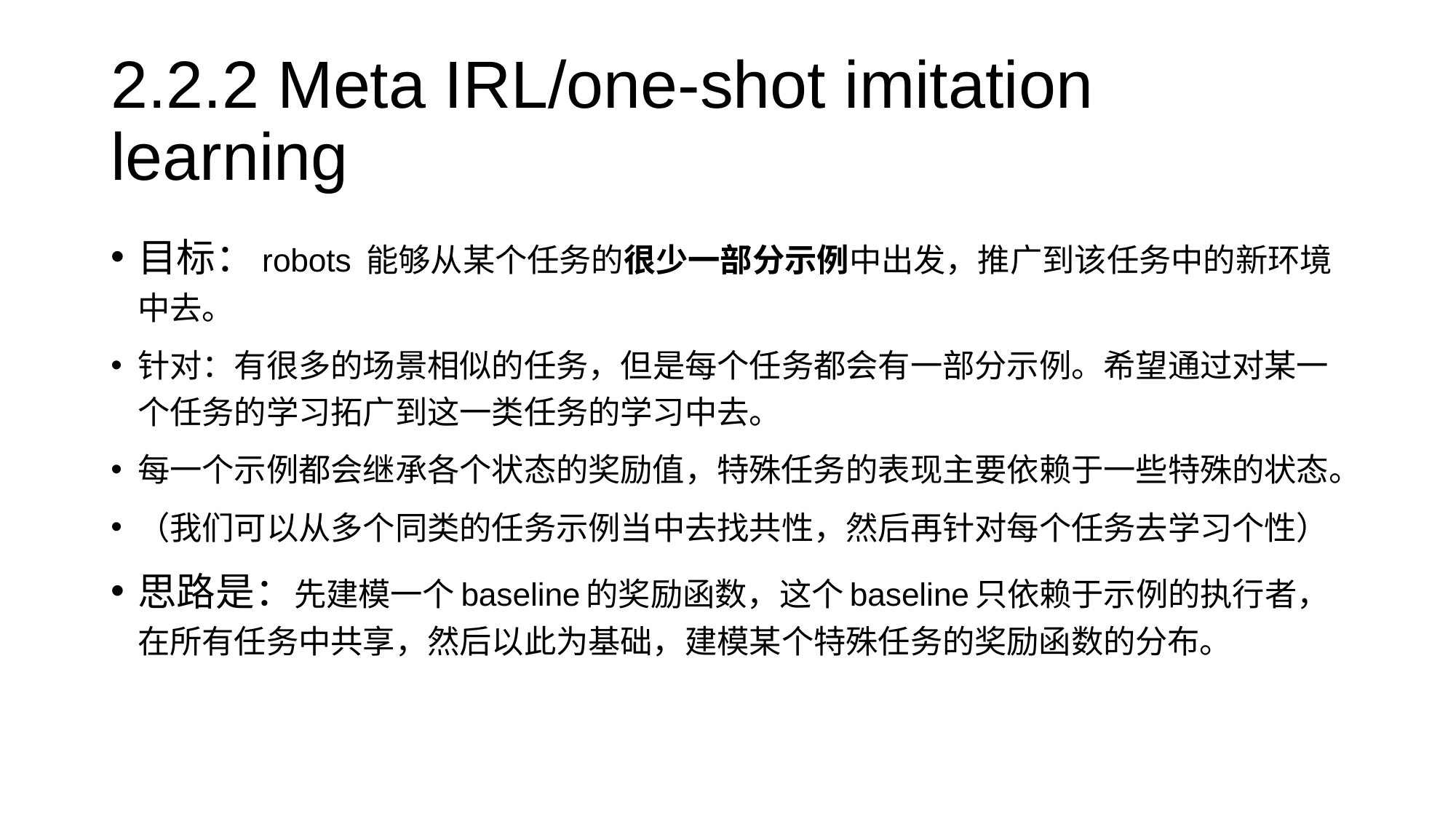

# 2.2.2 Meta IRL/one-shot imitation learning
目标：robots 能够从某个任务的很少一部分示例中出发，推广到该任务中的新环境中去。
针对：有很多的场景相似的任务，但是每个任务都会有一部分示例。希望通过对某一个任务的学习拓广到这一类任务的学习中去。
每一个示例都会继承各个状态的奖励值，特殊任务的表现主要依赖于一些特殊的状态。
（我们可以从多个同类的任务示例当中去找共性，然后再针对每个任务去学习个性）
思路是：先建模一个baseline的奖励函数，这个baseline只依赖于示例的执行者，在所有任务中共享，然后以此为基础，建模某个特殊任务的奖励函数的分布。